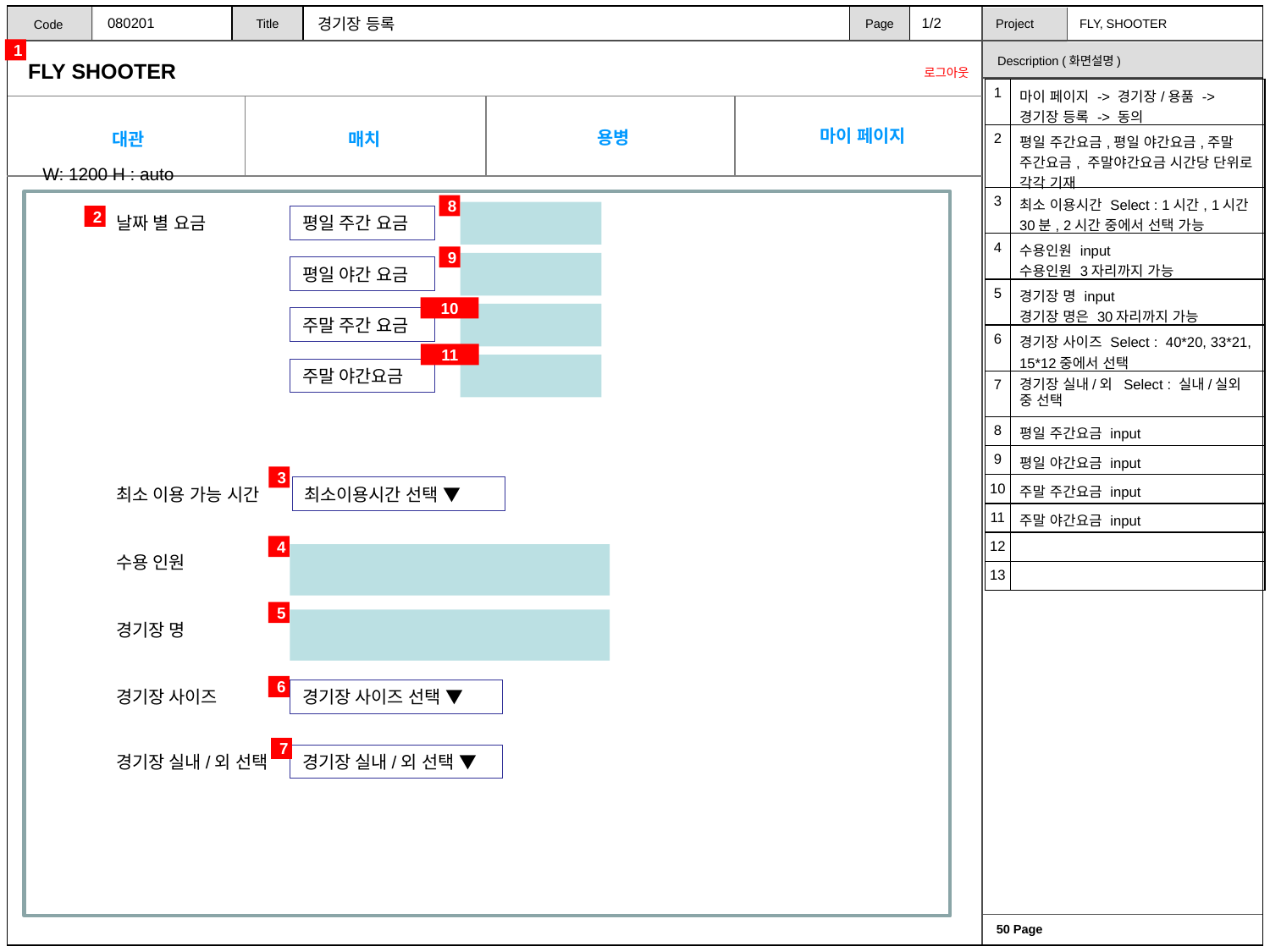

080201
1/2
경기장 등록
1
| 1 | 마이 페이지 -> 경기장/용품 -> 경기장 등록 -> 동의 |
| --- | --- |
| 2 | 평일 주간요금,평일 야간요금,주말 주간요금, 주말야간요금 시간당 단위로 각각 기재 |
| 3 | 최소 이용시간 Select : 1시간, 1시간 30분, 2시간 중에서 선택 가능 |
| 4 | 수용인원 input 수용인원 3자리까지 가능 |
| 5 | 경기장 명 input 경기장 명은 30자리까지 가능 |
| 6 | 경기장 사이즈 Select : 40\*20, 33\*21, 15\*12중에서 선택 |
| 7 | 경기장 실내/외 Select : 실내/실외 중 선택 |
| 8 | 평일 주간요금 input |
| 9 | 평일 야간요금 input |
| 10 | 주말 주간요금 input |
| 11 | 주말 야간요금 input |
| 12 |  |
| 13 |  |
W: 1200 H : auto

8

2
날짜 별 요금
평일 주간 요금
9

평일 야간 요금
10

주말 주간 요금
11

주말 야간요금
3
최소 이용 가능 시간
최소이용시간 선택 ▼
4

수용 인원
5

경기장 명
6
경기장 사이즈 선택 ▼
경기장 사이즈
7
경기장 실내/외 선택 ▼
경기장 실내/외 선택